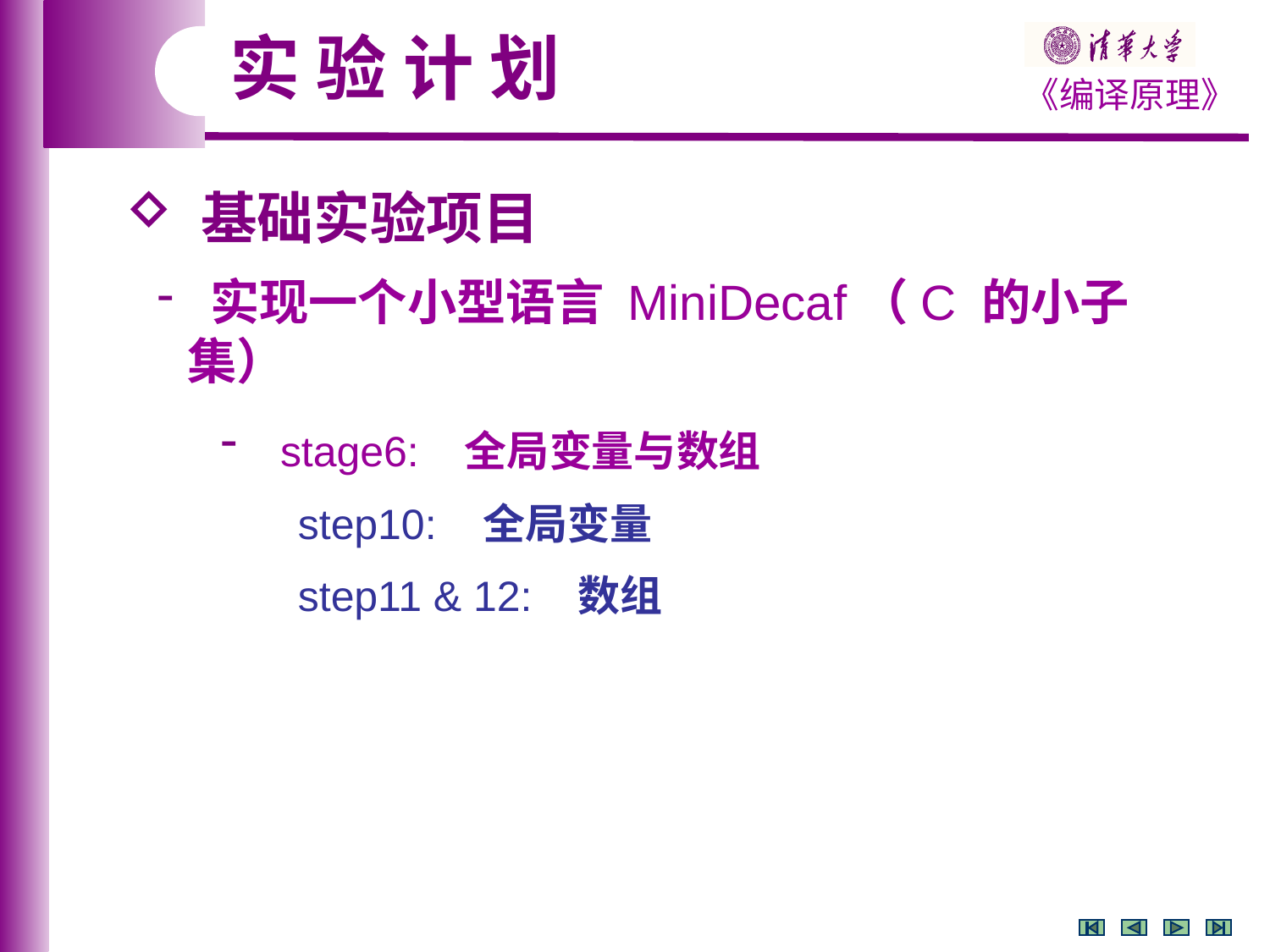

实 验 计 划
 基础实验项目

 实现一个小型语言 MiniDecaf（C 的小子集）

 stage6:   全局变量与数组

    step10:   全局变量

    step11 & 12:   数组